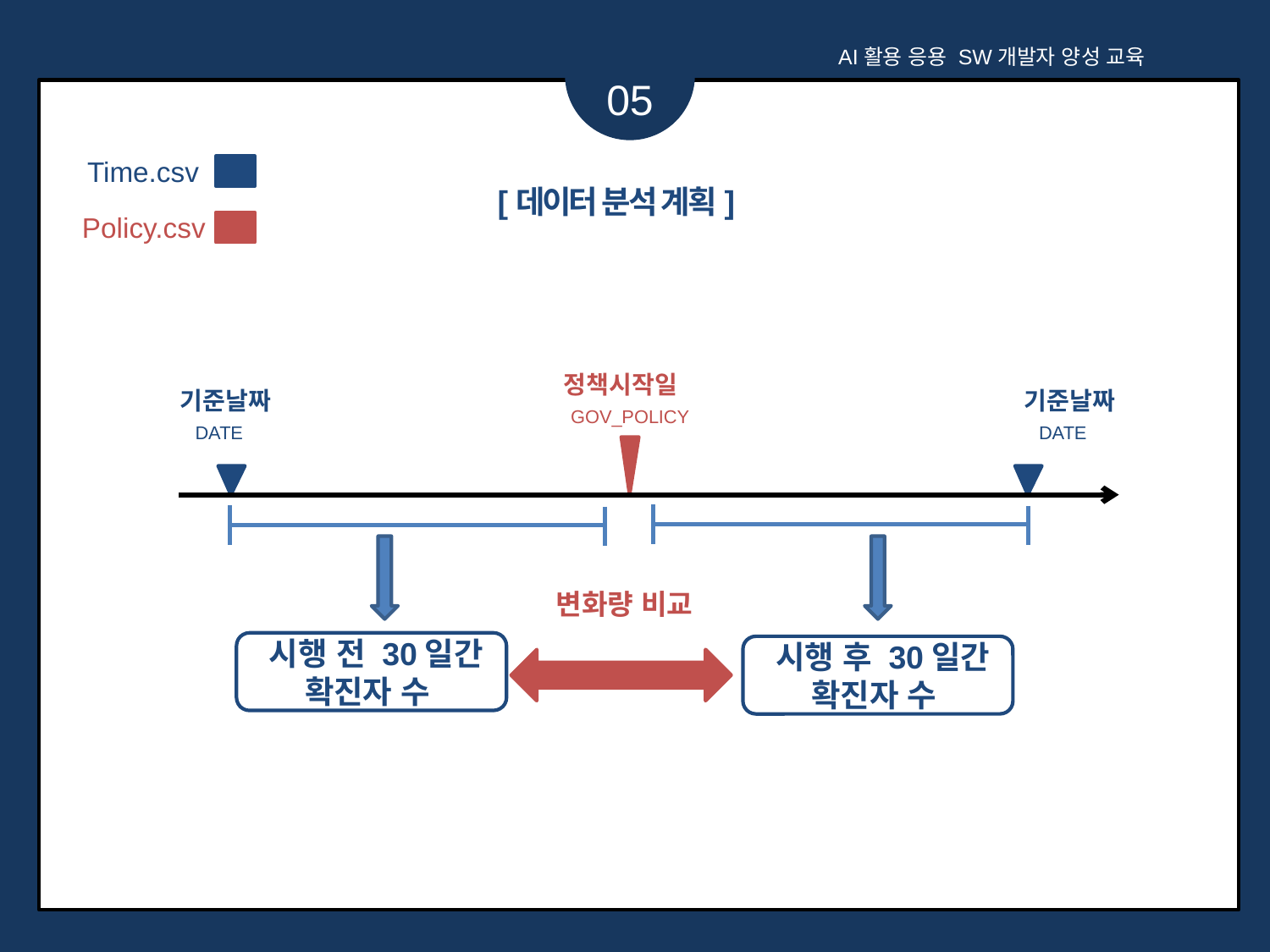

AI활용 응용 SW개발자 양성 교육
05

Time.csv

      [데이터 분석 계획]
Policy.csv

정책시작일
 GOV_POLICY

 기준날짜
    DATE
 기준날짜
    DATE

변화량 비교
 시행 전 30일간
     확진자 수
 시행 후 30일간
     확진자 수